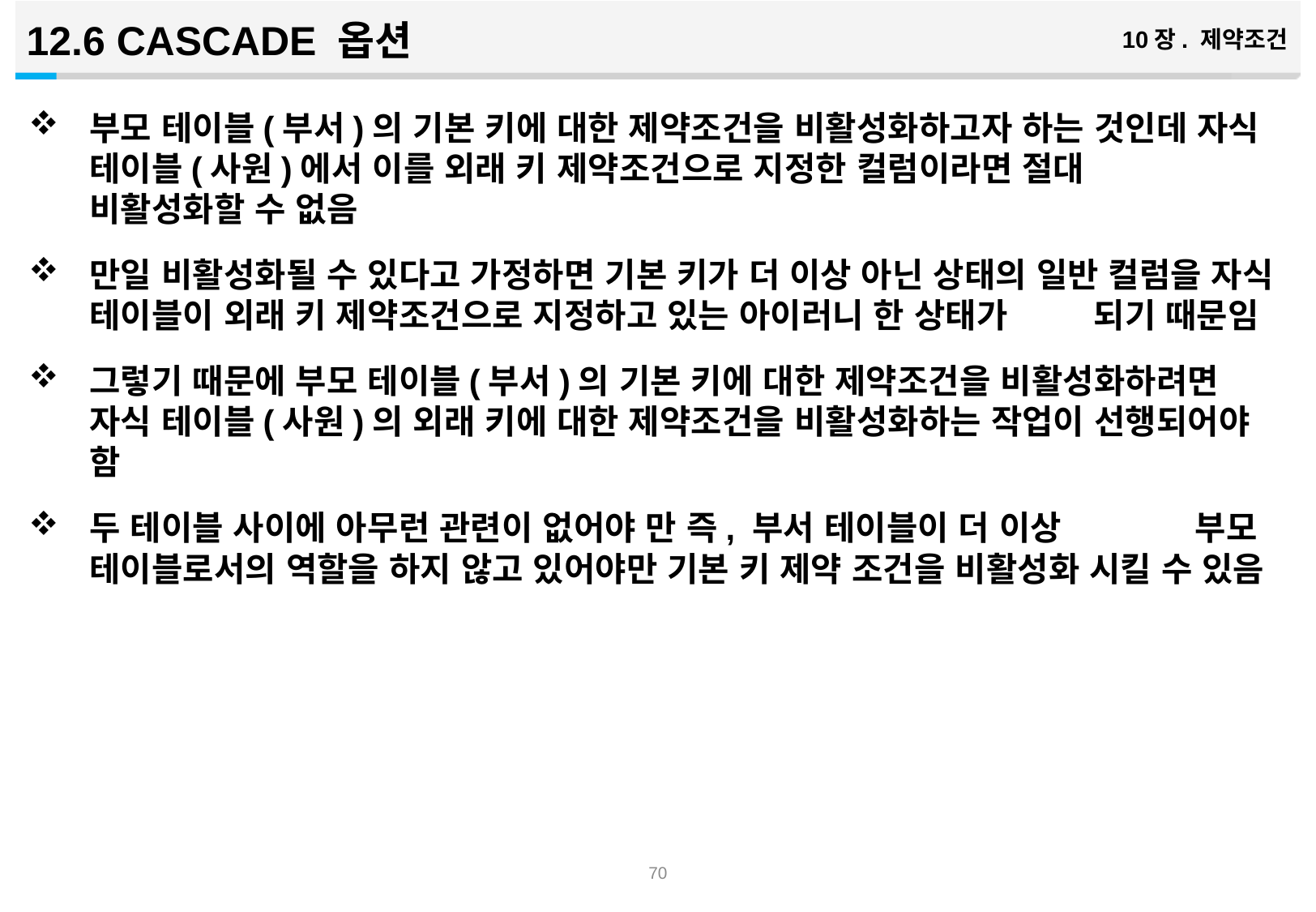

12.6 CASCADE 옵션
10장. 제약조건
부모 테이블(부서)의 기본 키에 대한 제약조건을 비활성화하고자 하는 것인데 자식 테이블(사원)에서 이를 외래 키 제약조건으로 지정한 컬럼이라면 절대         비활성화할 수 없음
만일 비활성화될 수 있다고 가정하면 기본 키가 더 이상 아닌 상태의 일반 컬럼을 자식 테이블이 외래 키 제약조건으로 지정하고 있는 아이러니 한 상태가         되기 때문임
그렇기 때문에 부모 테이블(부서)의 기본 키에 대한 제약조건을 비활성화하려면 자식 테이블(사원)의 외래 키에 대한 제약조건을 비활성화하는 작업이 선행되어야 함
두 테이블 사이에 아무런 관련이 없어야 만 즉, 부서 테이블이 더 이상              부모 테이블로서의 역할을 하지 않고 있어야만 기본 키 제약 조건을 비활성화 시킬 수 있음
70